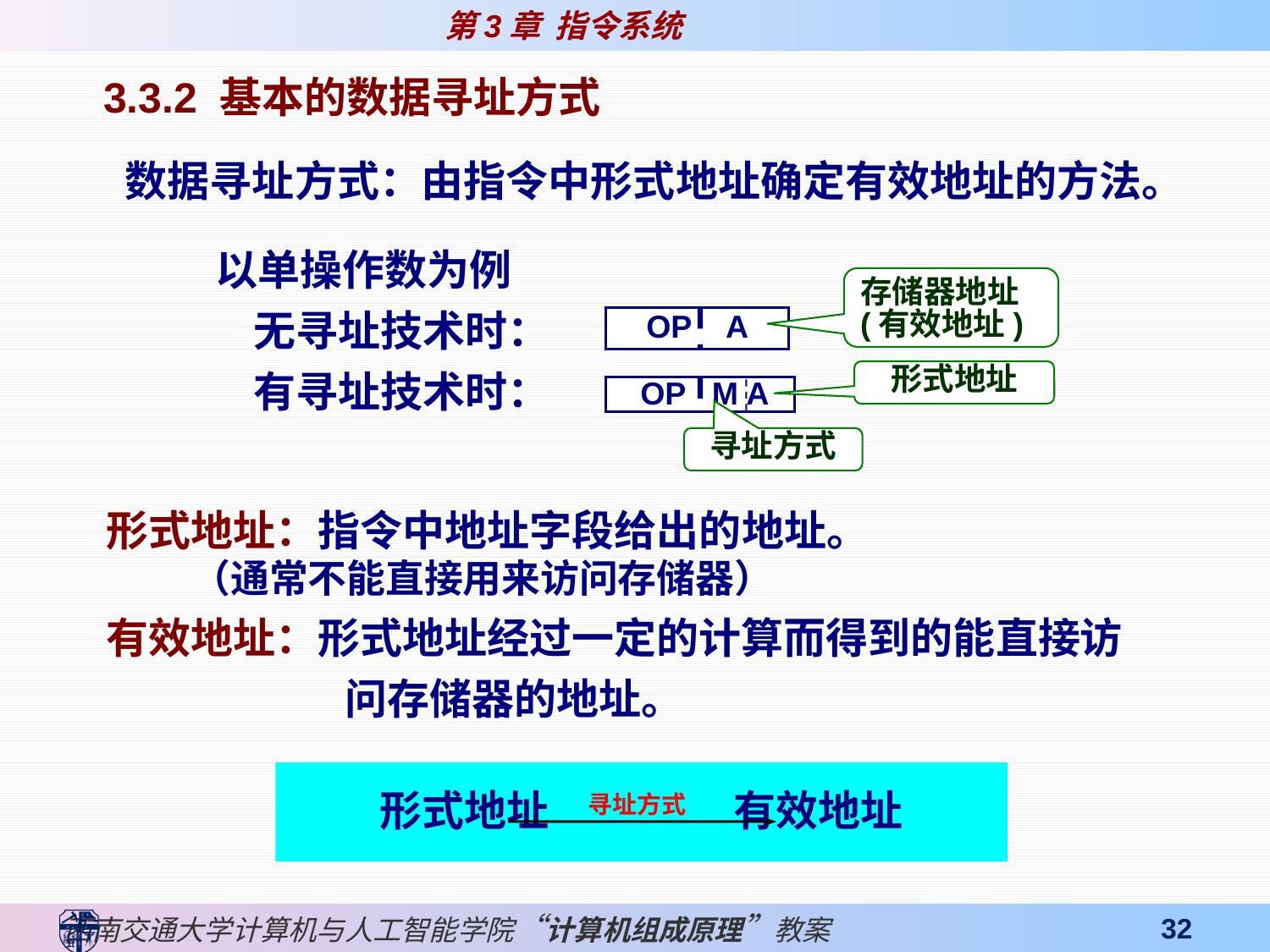

3.3.2 基本的数据寻址方式
   数据寻址方式：由指令中形式地址确定有效地址的方法。
 以单操作数为例
     无寻址技术时：
     有寻址技术时：
存储器地址
(有效地址)
OP    A

形式地址
 OP   M A

寻址方式
    形式地址：指令中地址字段给出的地址。
              （通常不能直接用来访问存储器）
    有效地址：形式地址经过一定的计算而得到的能直接访问存储器的地址。
形式地址    寻址方式     有效地址